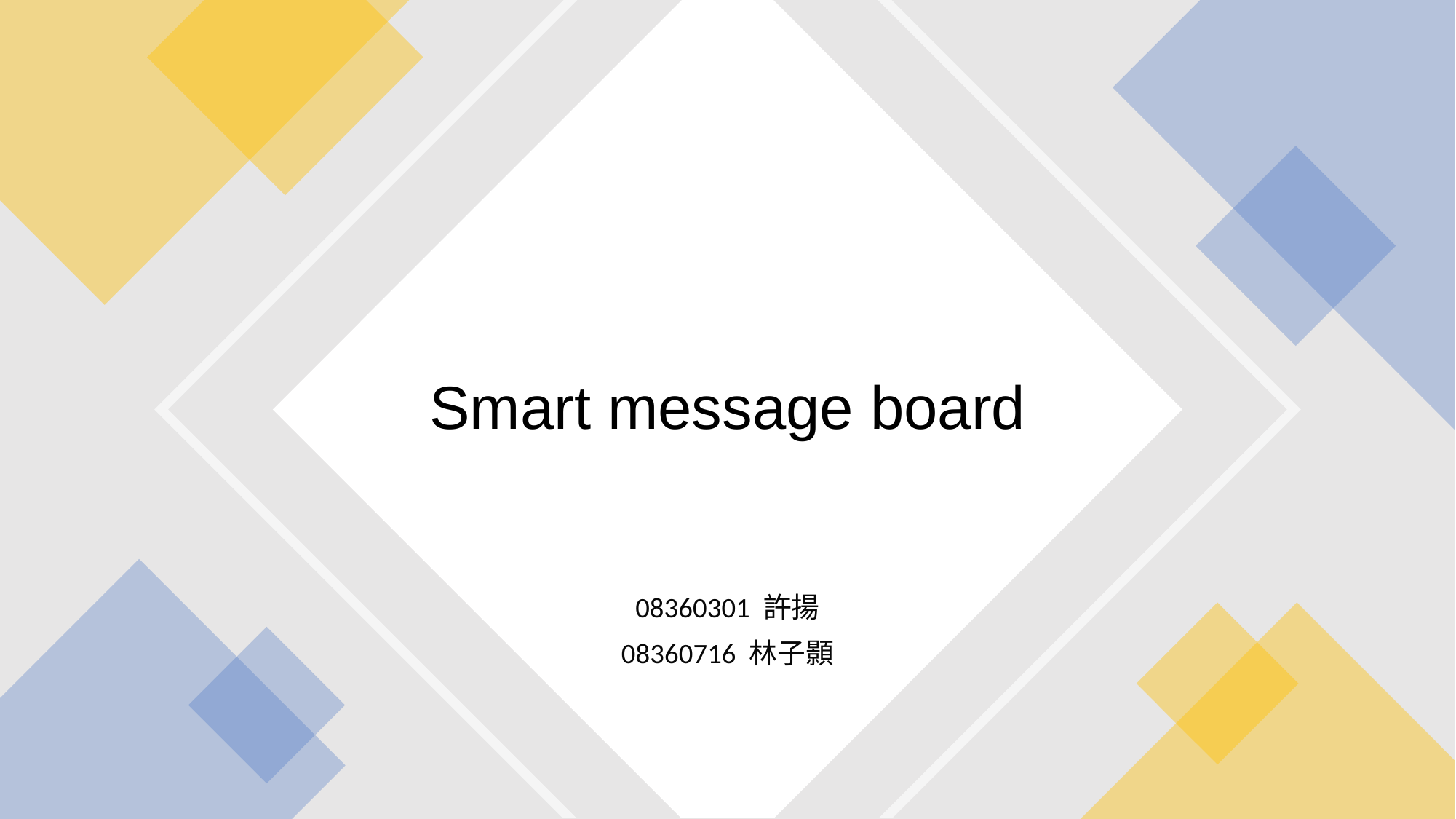

# Smart message board

08360301 許揚
08360716 林子顥